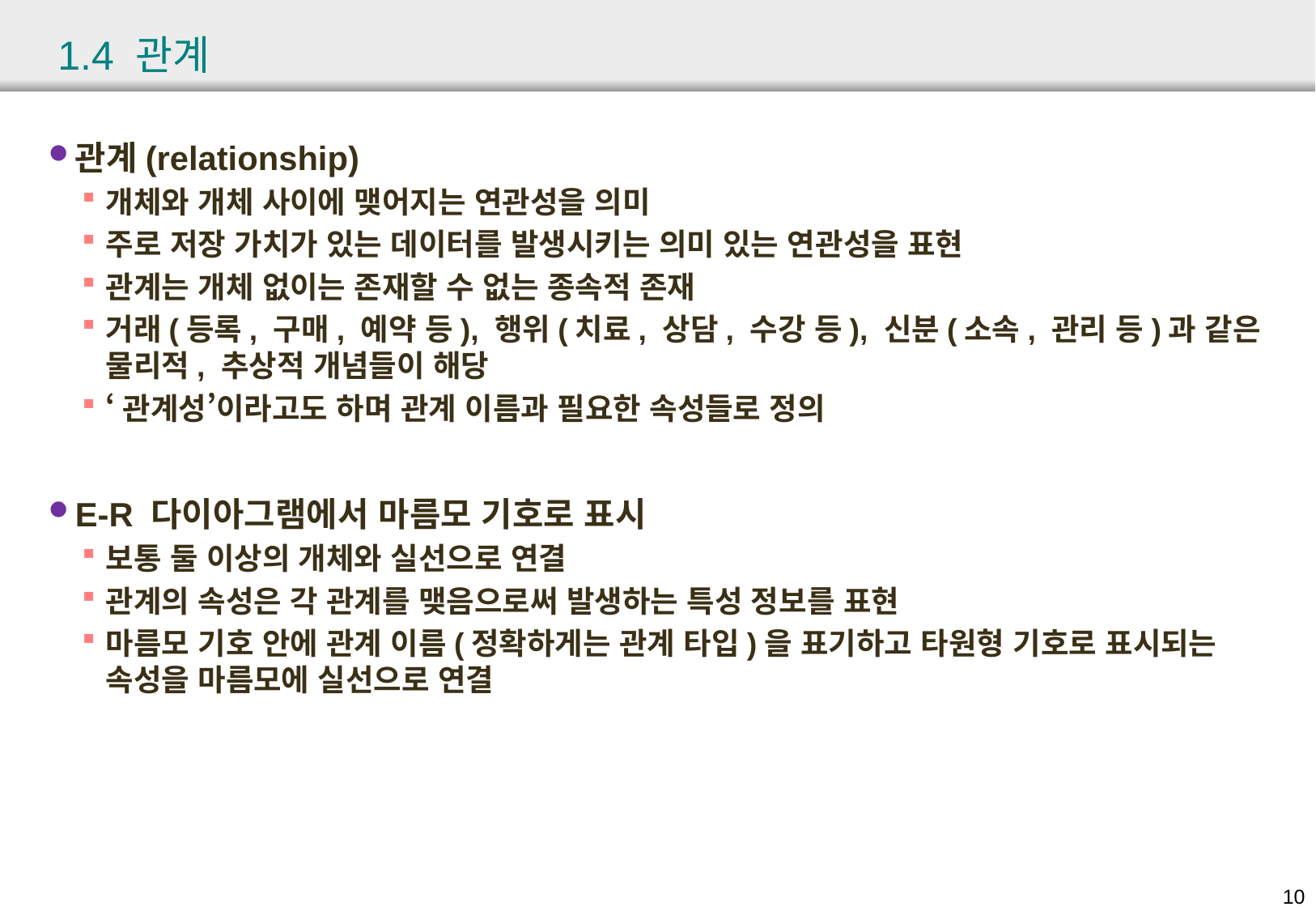

# 1.4 관계
관계(relationship)
개체와 개체 사이에 맺어지는 연관성을 의미
주로 저장 가치가 있는 데이터를 발생시키는 의미 있는 연관성을 표현
관계는 개체 없이는 존재할 수 없는 종속적 존재
거래(등록, 구매, 예약 등), 행위(치료, 상담, 수강 등), 신분(소속, 관리 등)과 같은 물리적, 추상적 개념들이 해당
‘관계성’이라고도 하며 관계 이름과 필요한 속성들로 정의

E-R 다이아그램에서 마름모 기호로 표시
보통 둘 이상의 개체와 실선으로 연결
관계의 속성은 각 관계를 맺음으로써 발생하는 특성 정보를 표현
마름모 기호 안에 관계 이름(정확하게는 관계 타입)을 표기하고 타원형 기호로 표시되는 속성을 마름모에 실선으로 연결